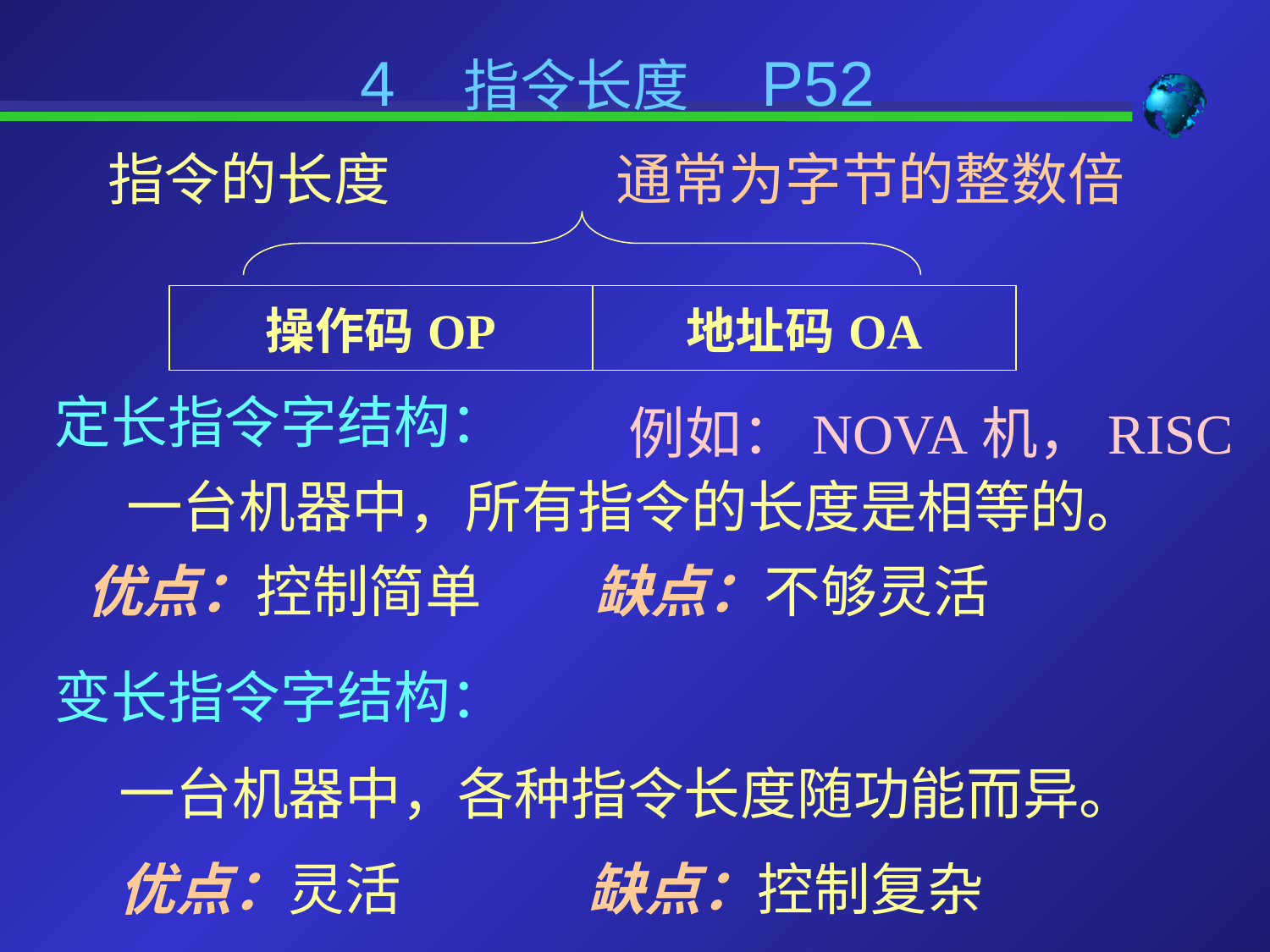

4   指令长度    P52
指令的长度		通常为字节的整数倍
| 操作码OP | 地址码OA |
| --- | --- |
定长指令字结构：
例如：NOVA机，RISC
一台机器中，所有指令的长度是相等的。
优点：控制简单	缺点：不够灵活
变长指令字结构：
    一台机器中，各种指令长度随功能而异。
    优点：灵活		  缺点：控制复杂
13